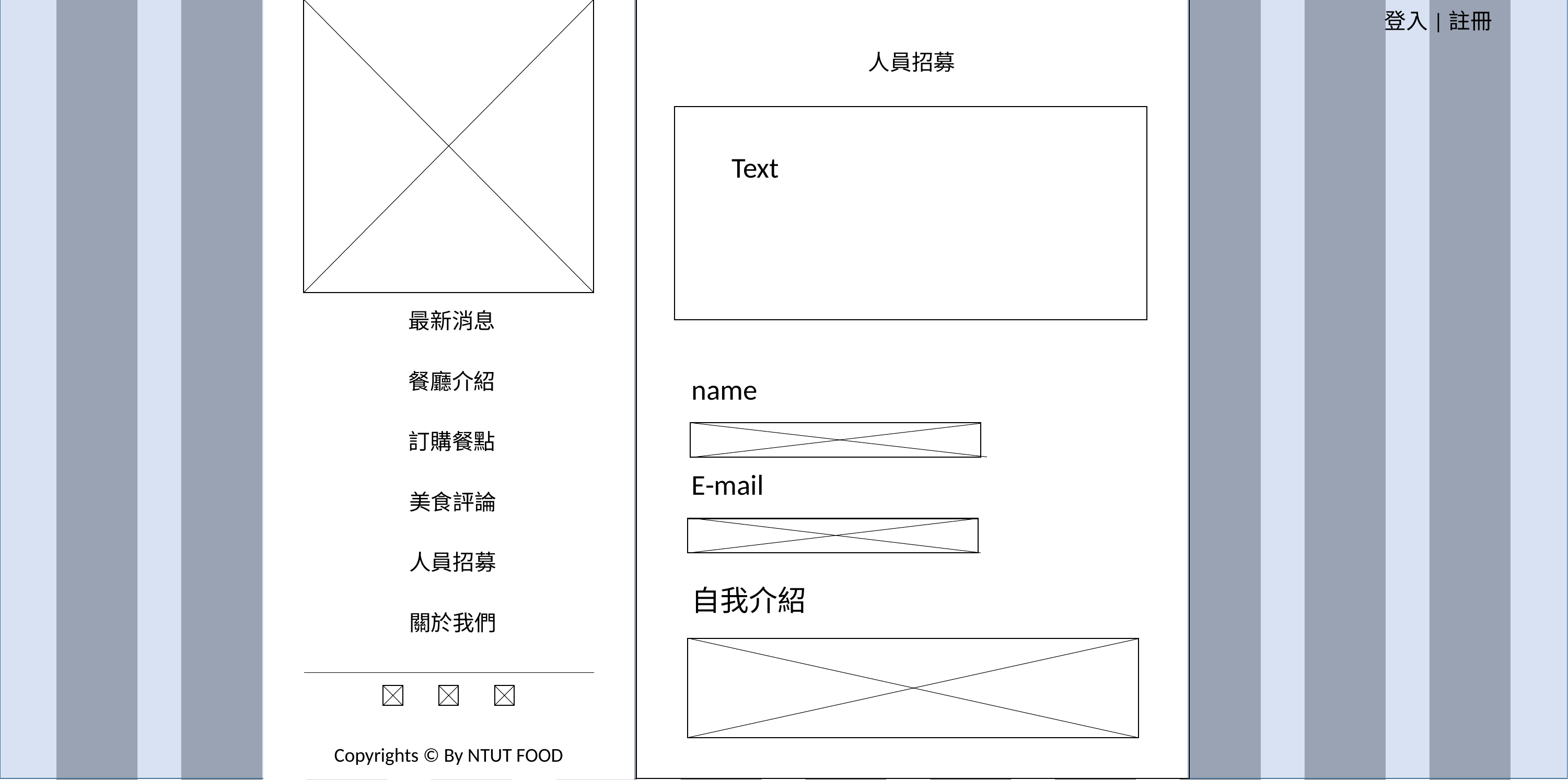

背景:大圖片 1920*955

人員招募

Text

name

E-mail

自我介紹

最新消息
餐廳介紹
訂購餐點
美食評論
人員招募
關於我們

Copyrights © By NTUT FOOD

登入|註冊